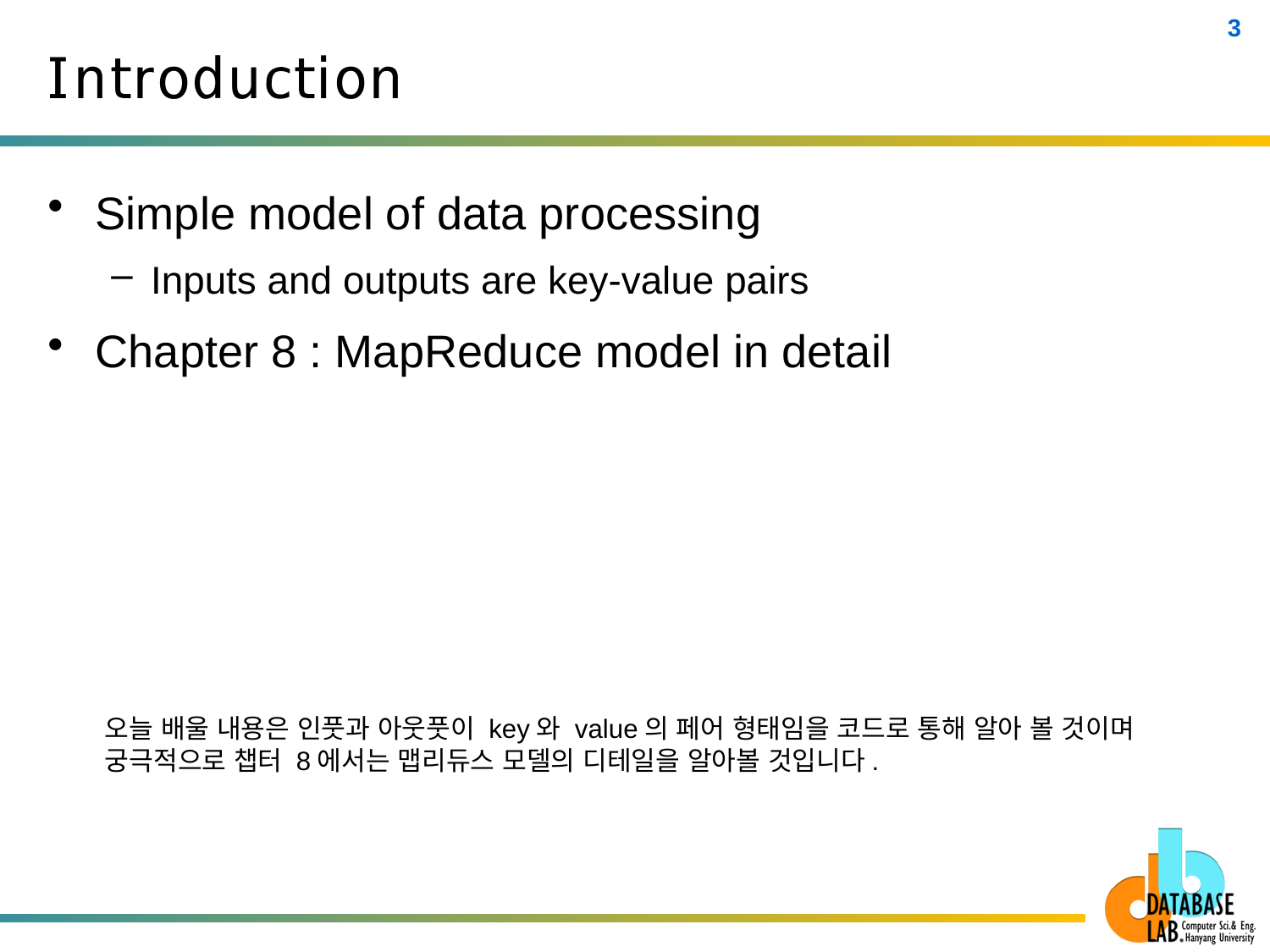

# Introduction
Simple model of data processing
Inputs and outputs are key-value pairs
Chapter 8 : MapReduce model in detail

오늘 배울 내용은 인풋과 아웃풋이 key와 value의 페어 형태임을 코드로 통해 알아 볼 것이며
궁극적으로 챕터 8에서는 맵리듀스 모델의 디테일을 알아볼 것입니다.